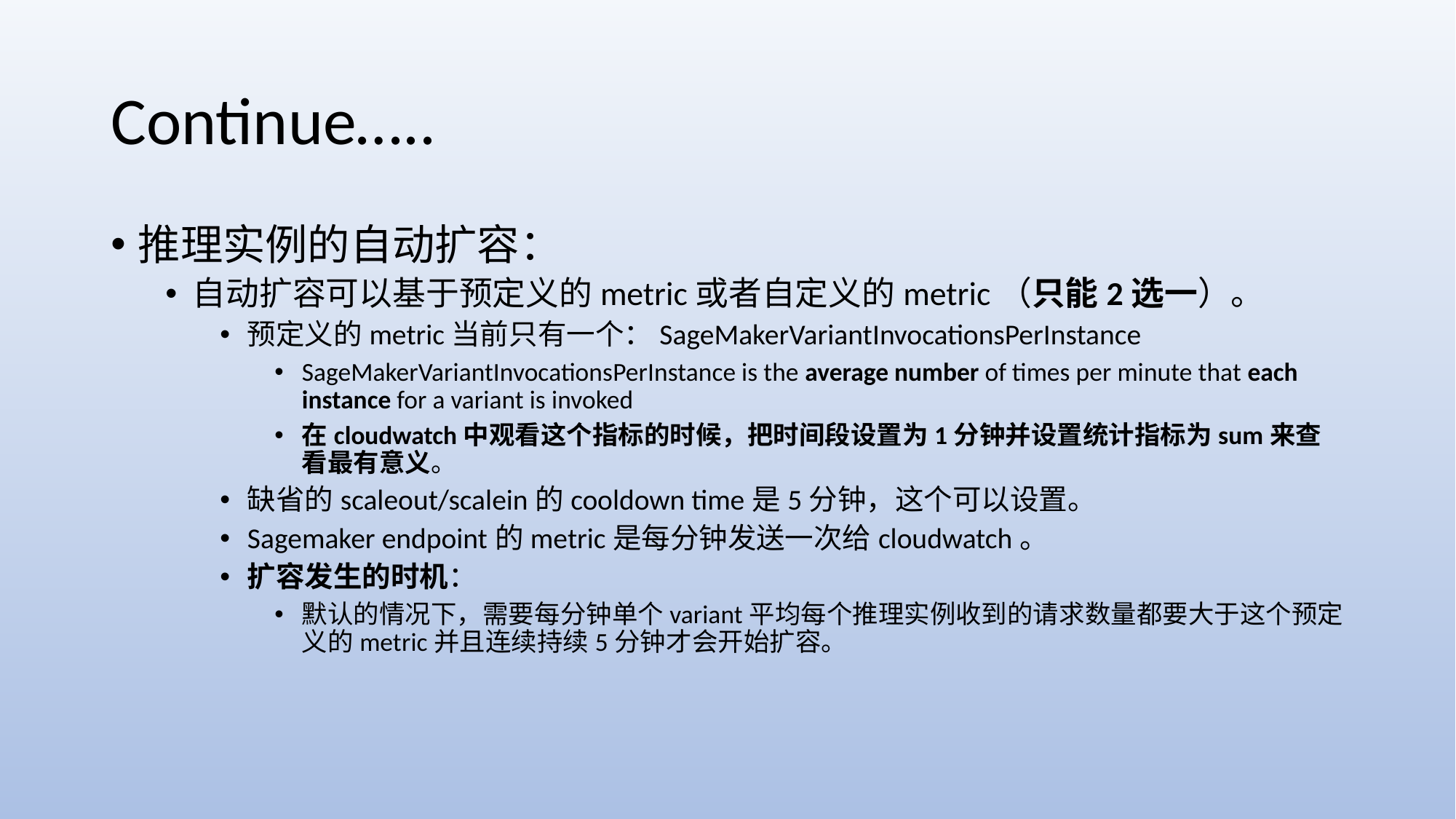

# Continue…..
推理实例的自动扩容：
自动扩容可以基于预定义的metric或者自定义的metric（只能2选一）。
预定义的metric当前只有一个：SageMakerVariantInvocationsPerInstance
SageMakerVariantInvocationsPerInstance is the average number of times per minute that each instance for a variant is invoked
在cloudwatch中观看这个指标的时候，把时间段设置为1分钟并设置统计指标为sum来查看最有意义。
缺省的scaleout/scalein的cooldown time是5分钟，这个可以设置。
Sagemaker endpoint的metric是每分钟发送一次给cloudwatch。
扩容发生的时机：
默认的情况下，需要每分钟单个variant平均每个推理实例收到的请求数量都要大于这个预定义的metric并且连续持续5分钟才会开始扩容。